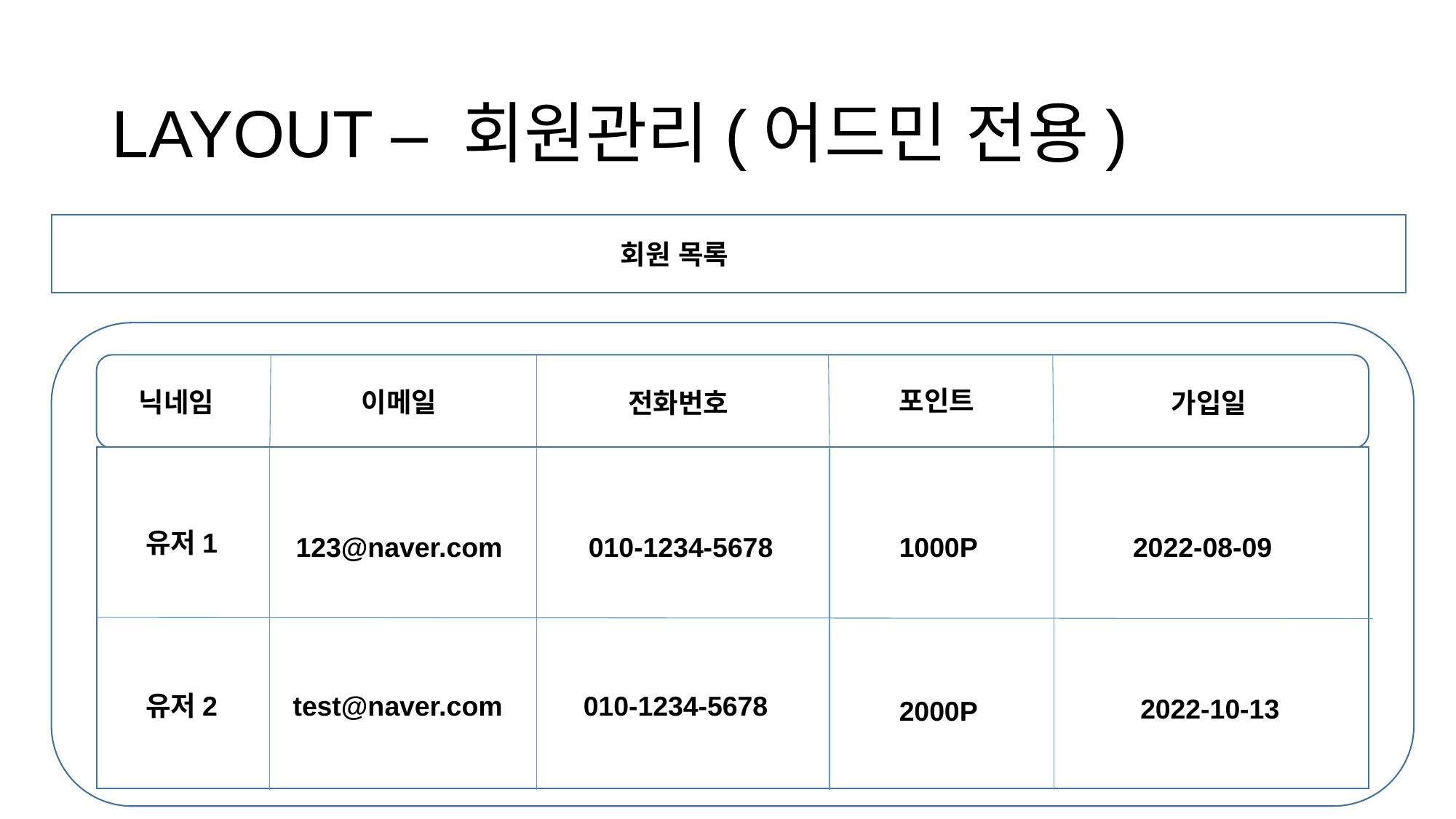

# LAYOUT – 회원관리(어드민 전용)

회원 목록

포인트
닉네임
이메일
전화번호
가입일

유저1
2022-08-09
010-1234-5678
1000P
123@naver.com
유저2
test@naver.com
010-1234-5678
2022-10-13
2000P